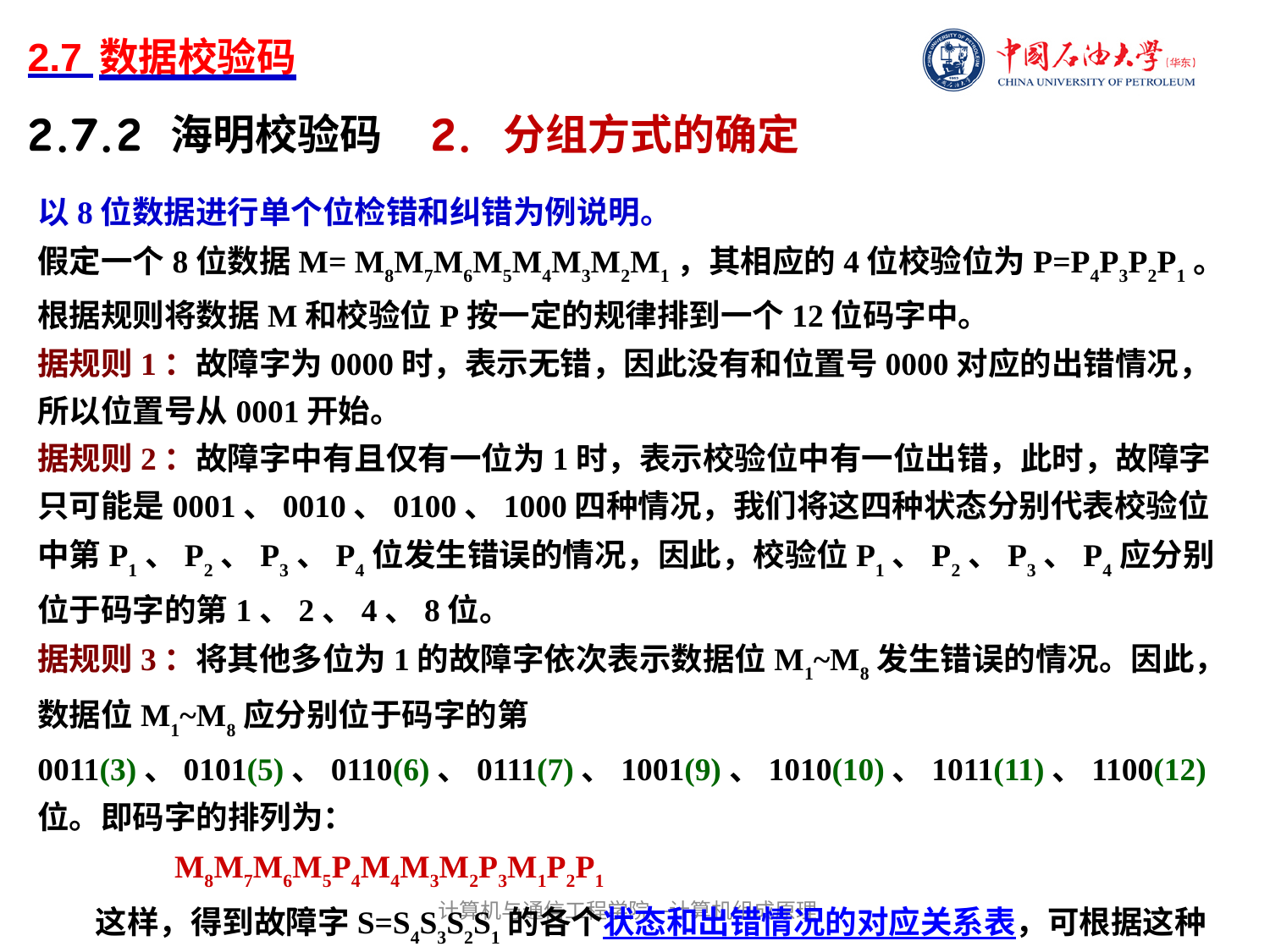

# 2.7 数据校验码
2.7.2 海明校验码    2. 分组方式的确定
以8位数据进行单个位检错和纠错为例说明。
假定一个8位数据M= M8M7M6M5M4M3M2M1，其相应的4位校验位为P=P4P3P2P1。根据规则将数据M和校验位P按一定的规律排到一个12位码字中。
据规则1：故障字为0000时，表示无错，因此没有和位置号0000对应的出错情况，所以位置号从0001开始。
据规则2：故障字中有且仅有一位为1时，表示校验位中有一位出错，此时，故障字只可能是0001、0010、0100、1000四种情况，我们将这四种状态分别代表校验位中第P1、P2、P3、P4位发生错误的情况，因此，校验位P1、P2、P3、P4应分别位于码字的第1、2、4、8位。
据规则3：将其他多位为1的故障字依次表示数据位M1~M8发生错误的情况。因此，数据位M1~M8应分别位于码字的第0011(3)、0101(5)、0110(6)、0111(7)、1001(9)、1010(10)、1011(11)、1100(12)位。即码字的排列为：
                 M8M7M6M5P4M4M3M2P3M1P2P1
       这样，得到故障字S=S4S3S2S1的各个状态和出错情况的对应关系表，可根据这种对应关系对整个数据进行分组。
89

计算机与通信工程学院—计算机组成原理